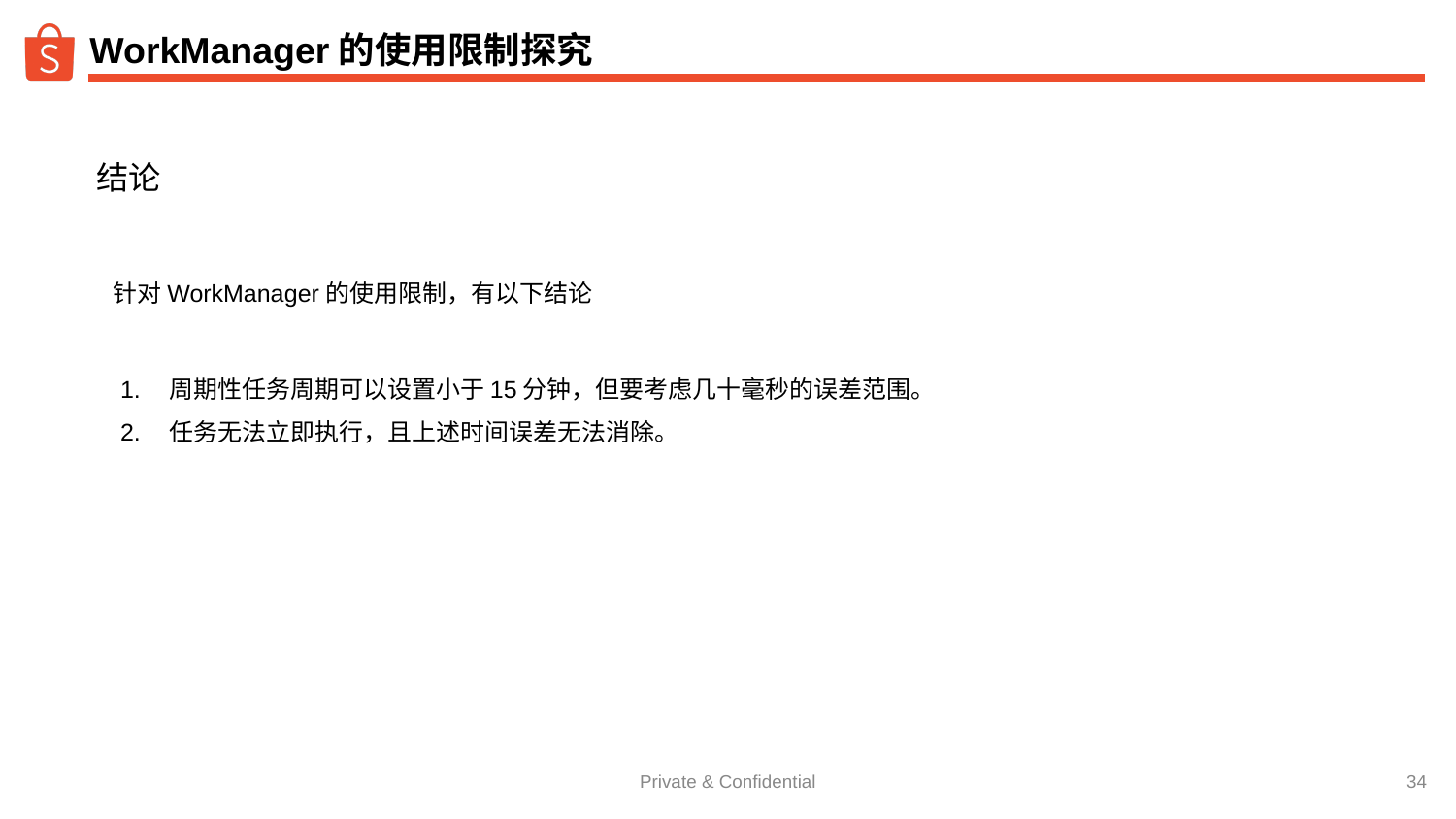

# WorkManager的使用限制探究
结论
针对WorkManager的使用限制，有以下结论
周期性任务周期可以设置小于15分钟，但要考虑几十毫秒的误差范围。
任务无法立即执行，且上述时间误差无法消除。
34